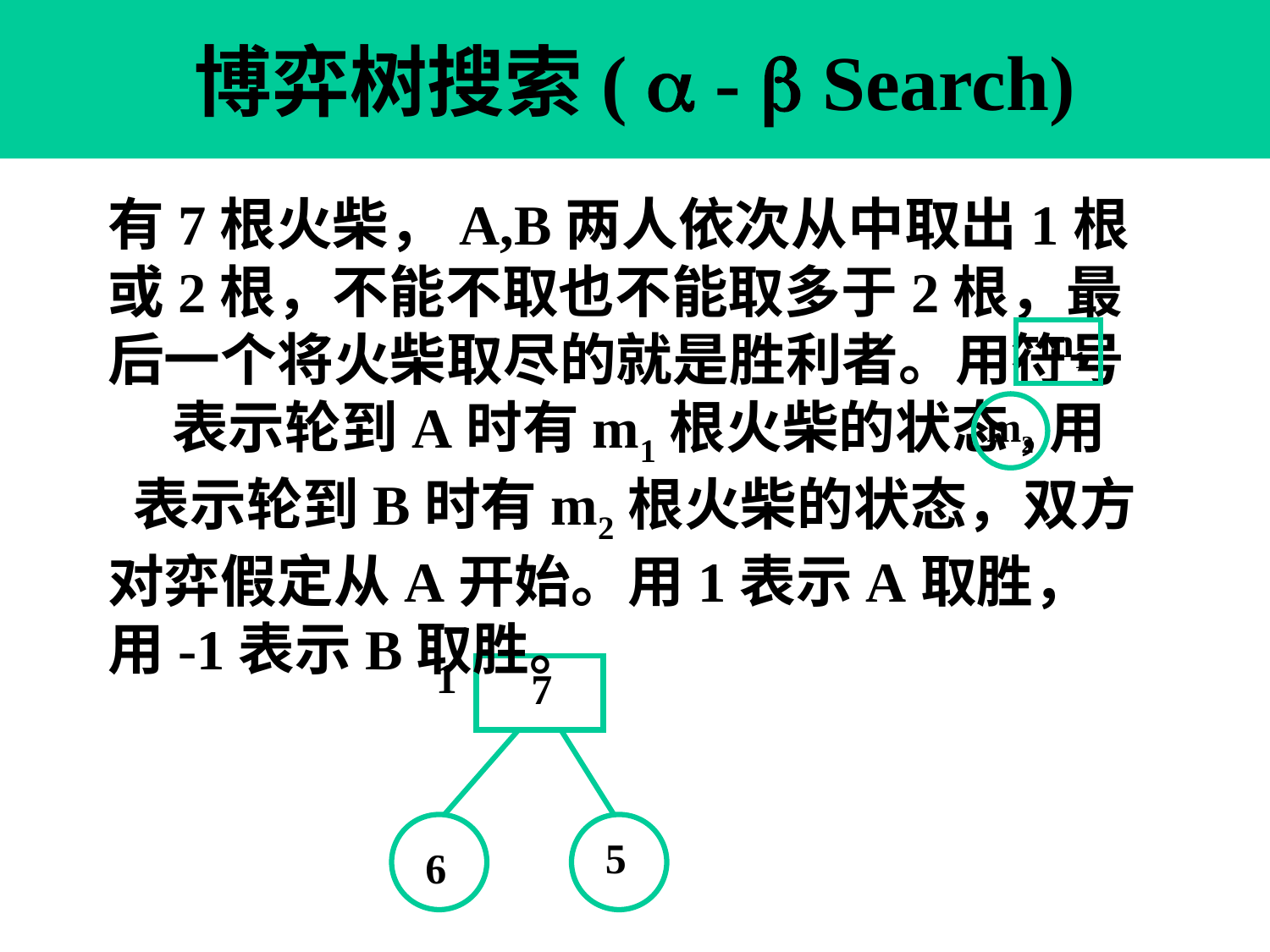

# 博弈树搜索( α - β Search)
有7根火柴，A,B两人依次从中取出1根或2根，不能不取也不能取多于2根，最后一个将火柴取尽的就是胜利者。用符号       表示轮到A时有m1根火柴的状态,用     表示轮到B时有m2根火柴的状态，双方对弈假定从A开始。用1表示A取胜，用-1表示B取胜。
m1

m2
1

7

5
6